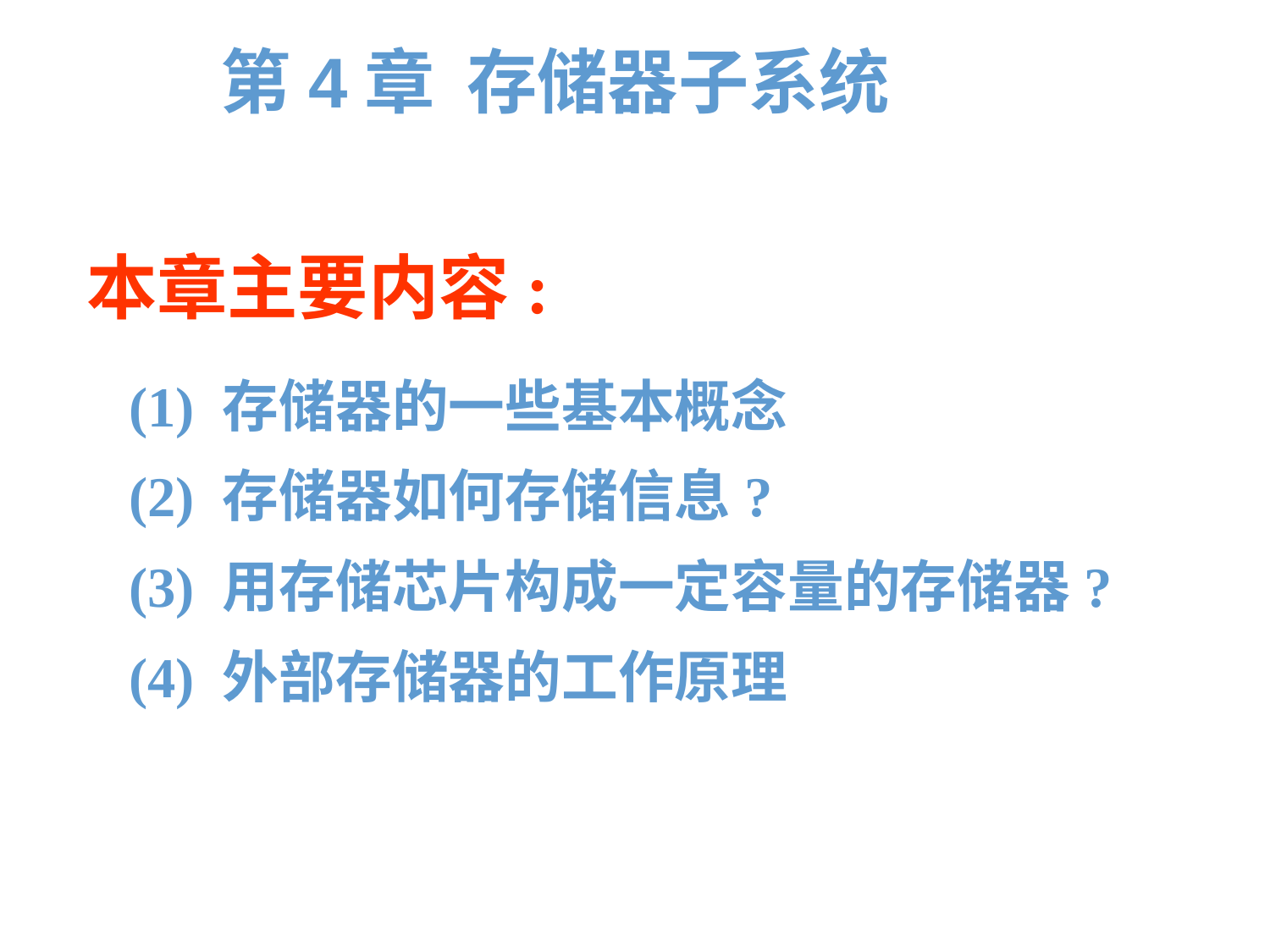

第4章  存储器子系统
本章主要内容:
(1) 存储器的一些基本概念
(2) 存储器如何存储信息?
(3) 用存储芯片构成一定容量的存储器?
(4) 外部存储器的工作原理